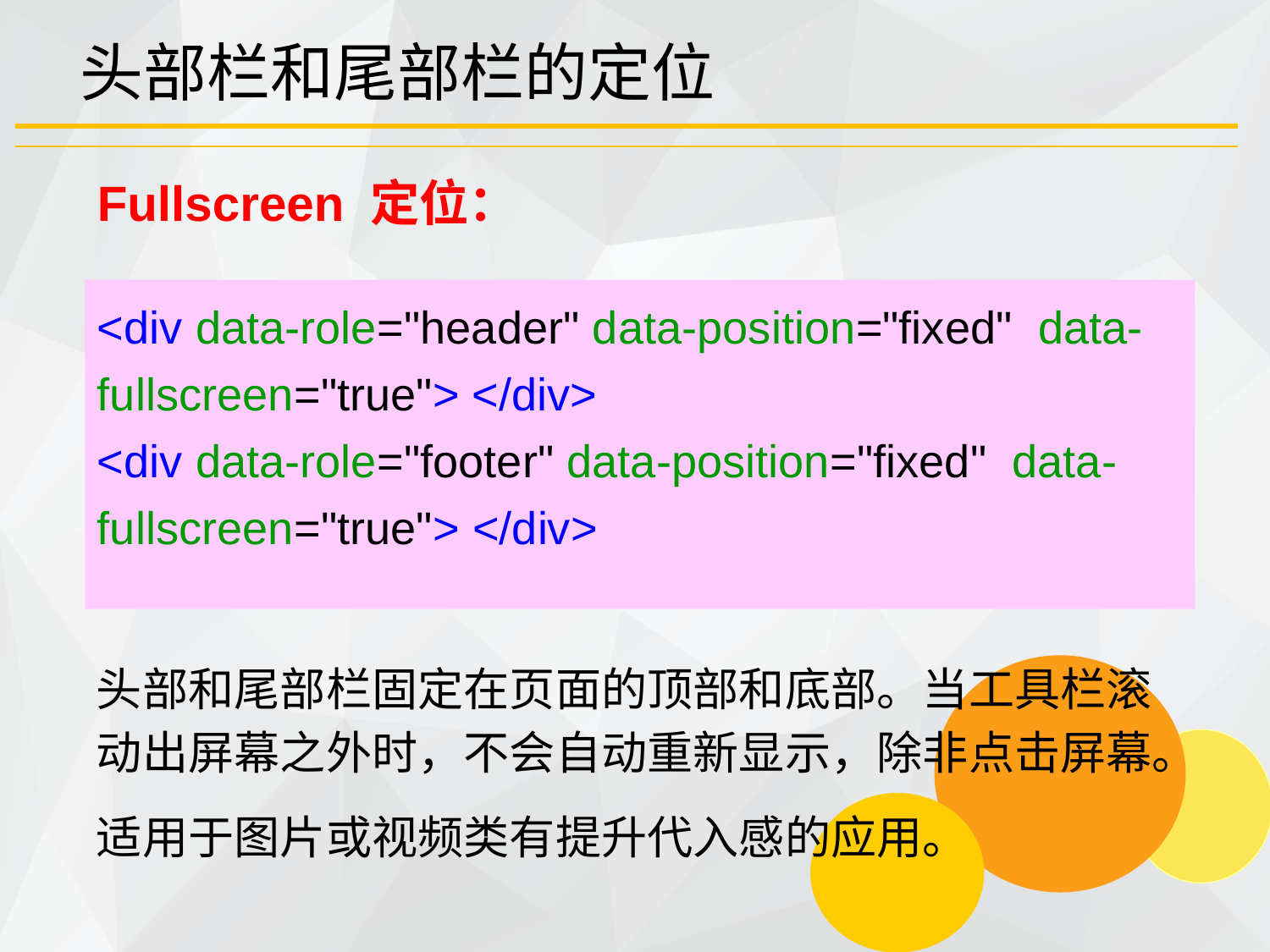

# 头部栏和尾部栏的定位
Fullscreen 定位：

<div data-role="header" data-position="fixed"  data-fullscreen="true"> </div>
<div data-role="footer" data-position="fixed"  data-fullscreen="true"> </div>

头部和尾部栏固定在页面的顶部和底部。当工具栏滚动出屏幕之外时，不会自动重新显示，除非点击屏幕。
适用于图片或视频类有提升代入感的应用。